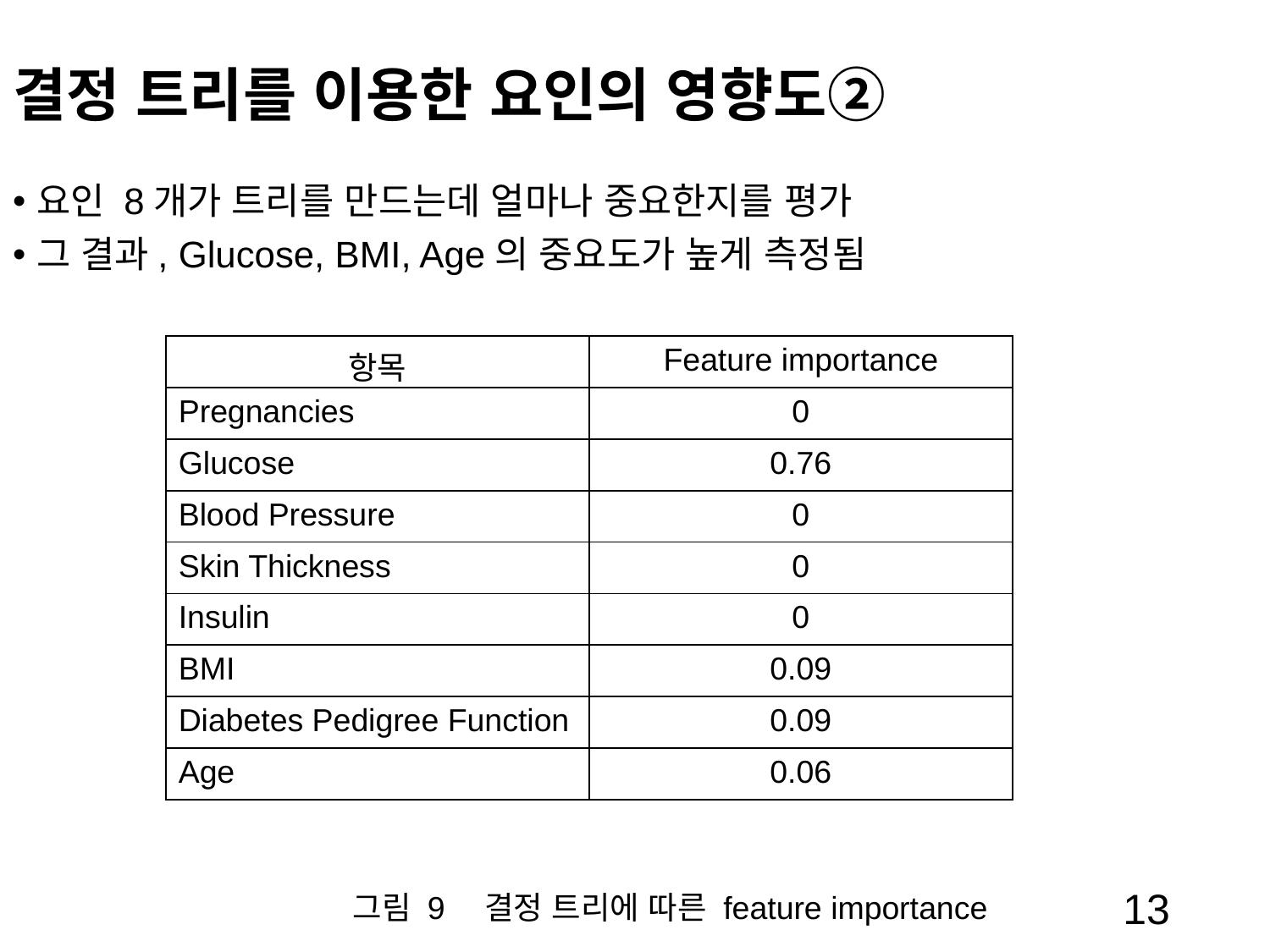

# 결정 트리를 이용한 요인의 영향도②
요인 8개가 트리를 만드는데 얼마나 중요한지를 평가
그 결과, Glucose, BMI, Age의 중요도가 높게 측정됨
| 항목 | Feature importance |
| --- | --- |
| Pregnancies | 0 |
| Glucose | 0.76 |
| Blood Pressure | 0 |
| Skin Thickness | 0 |
| Insulin | 0 |
| BMI | 0.09 |
| Diabetes Pedigree Function | 0.09 |
| Age | 0.06 |
그림 9　결정 트리에 따른 feature importance
13